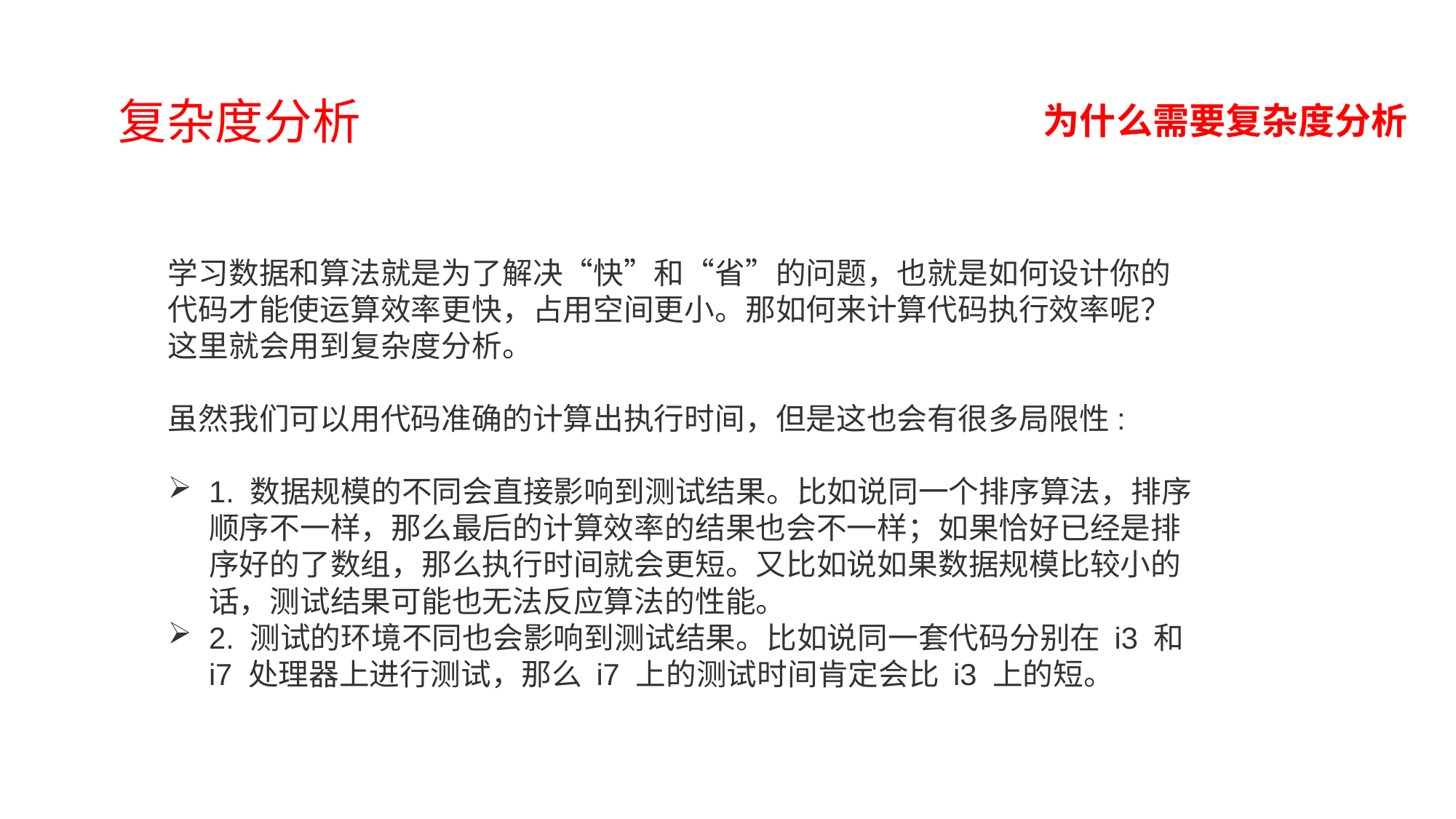

复杂度分析
为什么需要复杂度分析
学习数据和算法就是为了解决“快”和“省”的问题，也就是如何设计你的代码才能使运算效率更快，占用空间更小。那如何来计算代码执行效率呢？这里就会用到复杂度分析。

虽然我们可以用代码准确的计算出执行时间，但是这也会有很多局限性:

1. 数据规模的不同会直接影响到测试结果。比如说同一个排序算法，排序顺序不一样，那么最后的计算效率的结果也会不一样；如果恰好已经是排序好的了数组，那么执行时间就会更短。又比如说如果数据规模比较小的话，测试结果可能也无法反应算法的性能。
2. 测试的环境不同也会影响到测试结果。比如说同一套代码分别在 i3 和 i7 处理器上进行测试，那么 i7 上的测试时间肯定会比 i3 上的短。